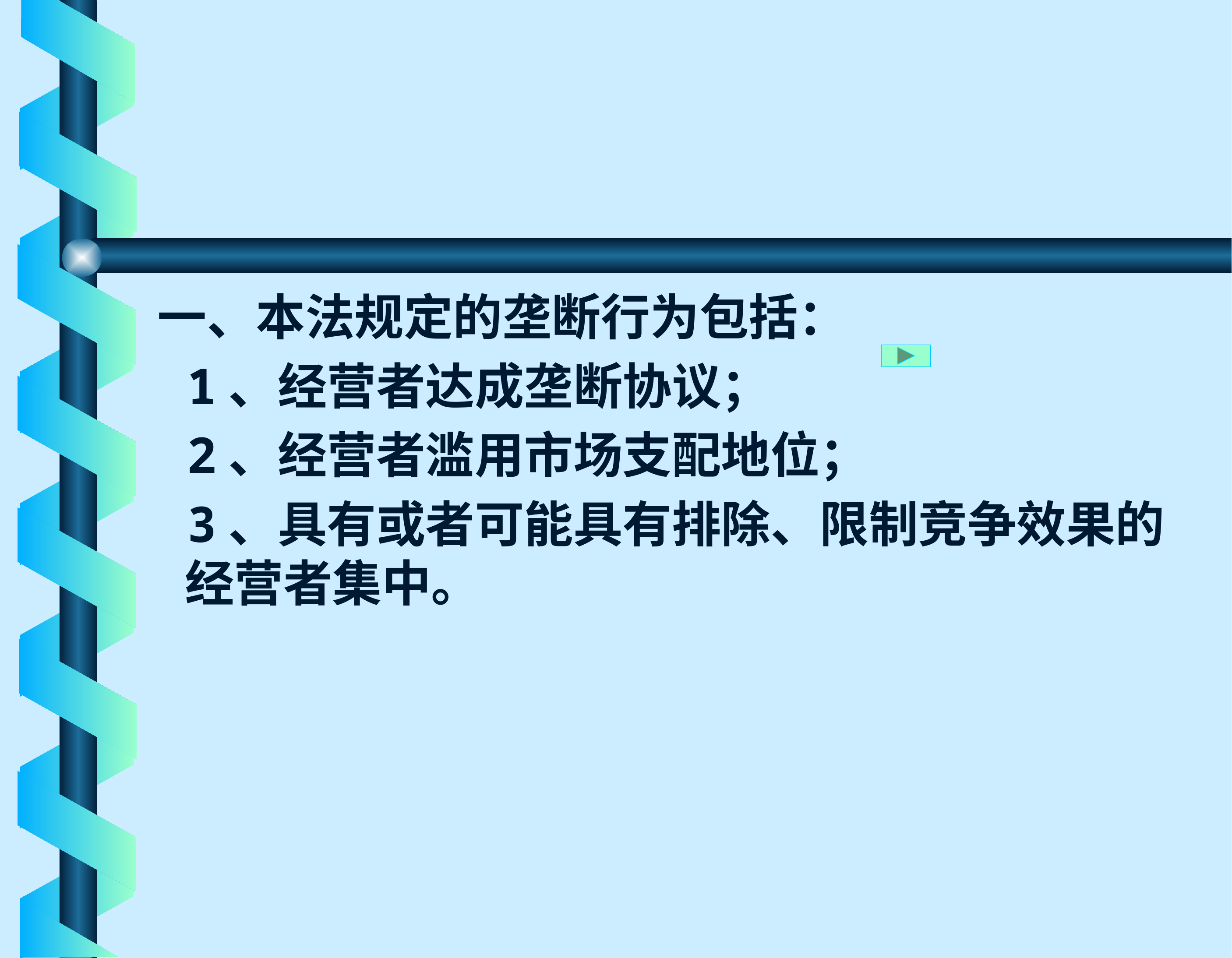

#
一、本法规定的垄断行为包括：
 1、经营者达成垄断协议；
 2、经营者滥用市场支配地位；
 3、具有或者可能具有排除、限制竞争效果的经营者集中。